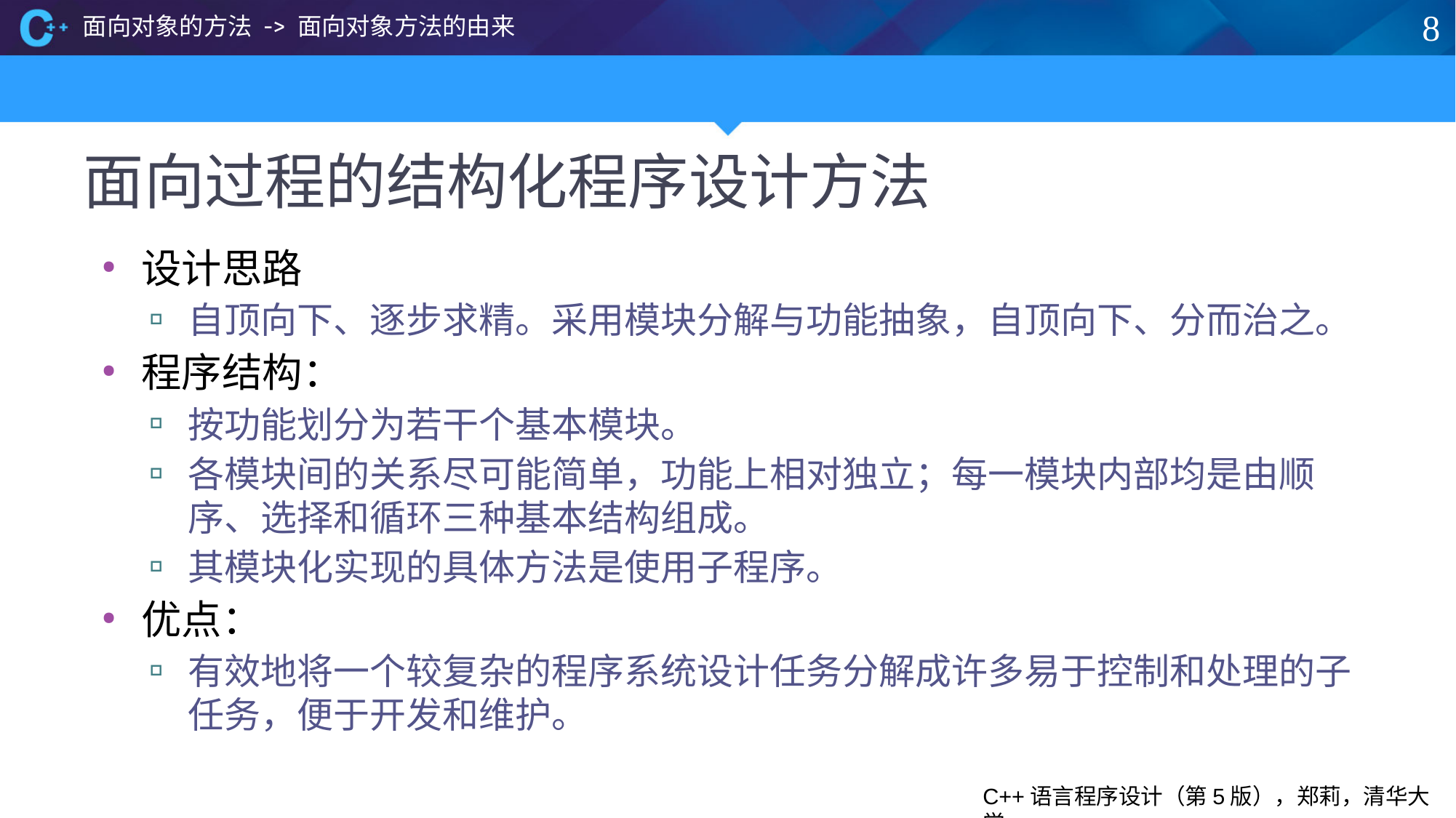

面向对象的方法 -> 面向对象方法的由来
8
# 面向过程的结构化程序设计方法
设计思路
自顶向下、逐步求精。采用模块分解与功能抽象，自顶向下、分而治之。
程序结构：
按功能划分为若干个基本模块。
各模块间的关系尽可能简单，功能上相对独立；每一模块内部均是由顺序、选择和循环三种基本结构组成。
其模块化实现的具体方法是使用子程序。
优点：
有效地将一个较复杂的程序系统设计任务分解成许多易于控制和处理的子任务，便于开发和维护。